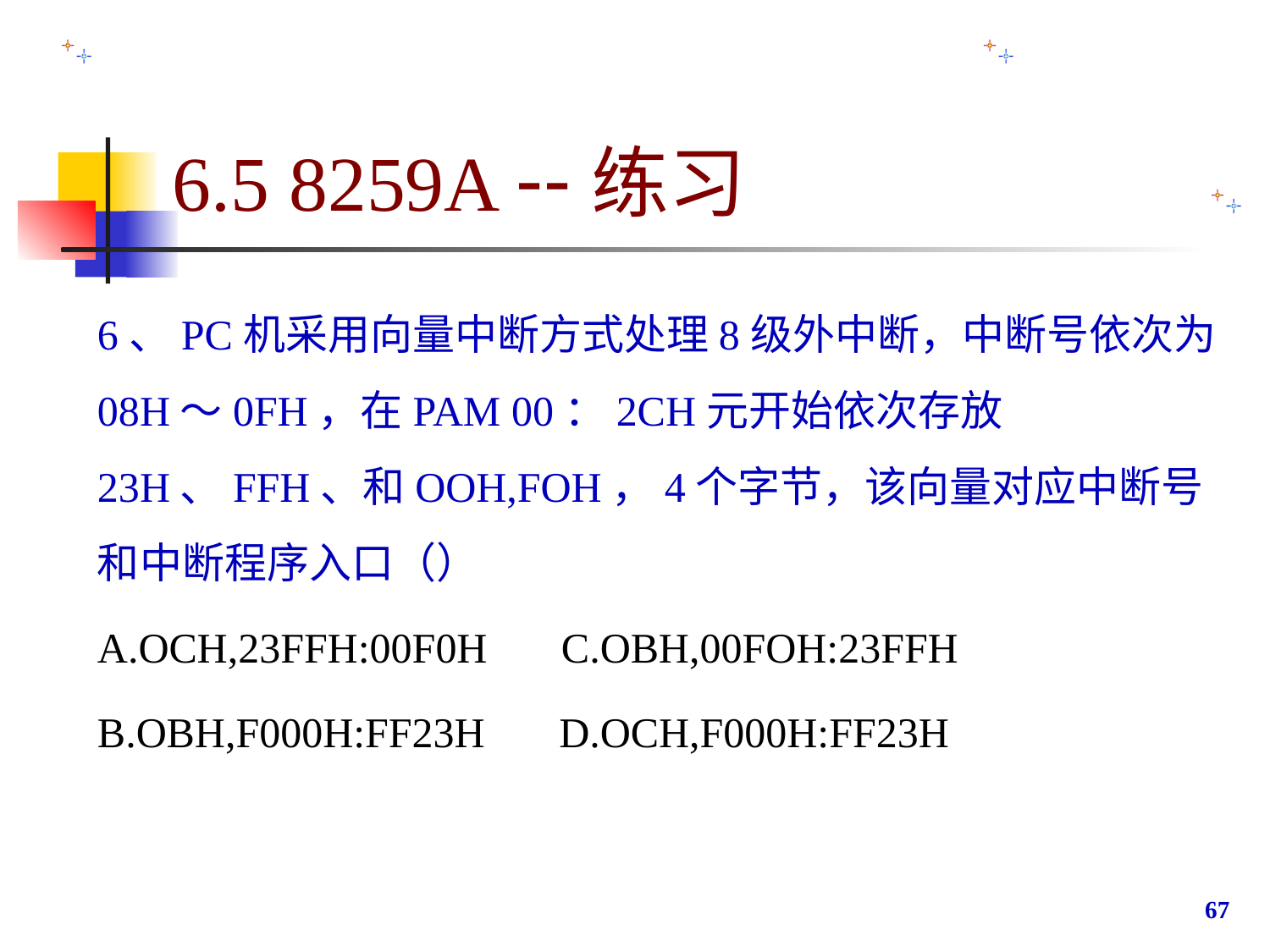

# 6.5 8259A --练习
6、PC机采用向量中断方式处理8级外中断，中断号依次为08H～0FH，在PAM 00：2CH元开始依次存放23H、FFH、和OOH,FOH，4个字节，该向量对应中断号和中断程序入口（）
A.OCH,23FFH:00F0H       C.OBH,00FOH:23FFH
B.OBH,F000H:FF23H       D.OCH,F000H:FF23H

67